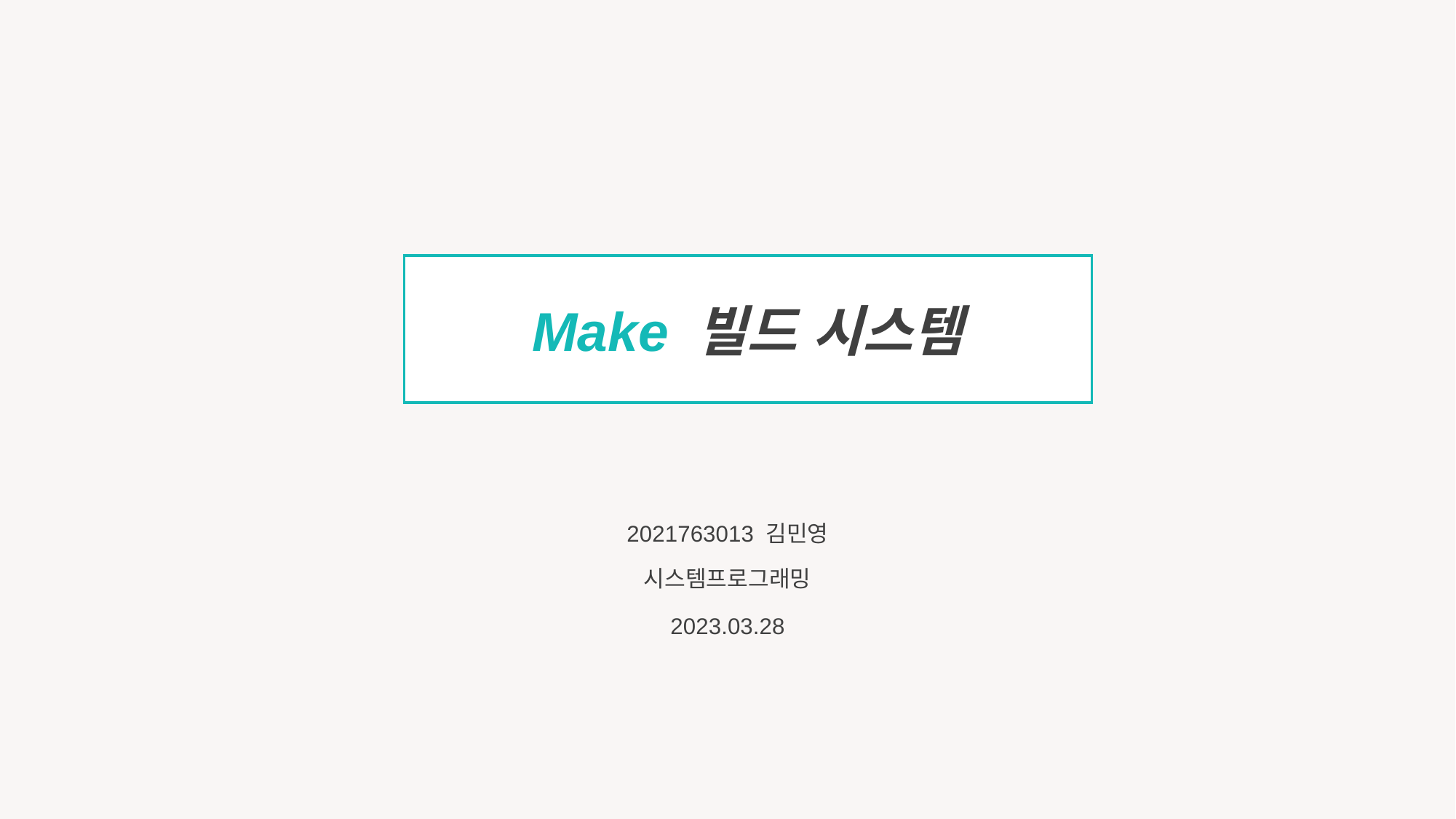

Make 빌드 시스템
2021763013 김민영
시스템프로그래밍
2023.03.28